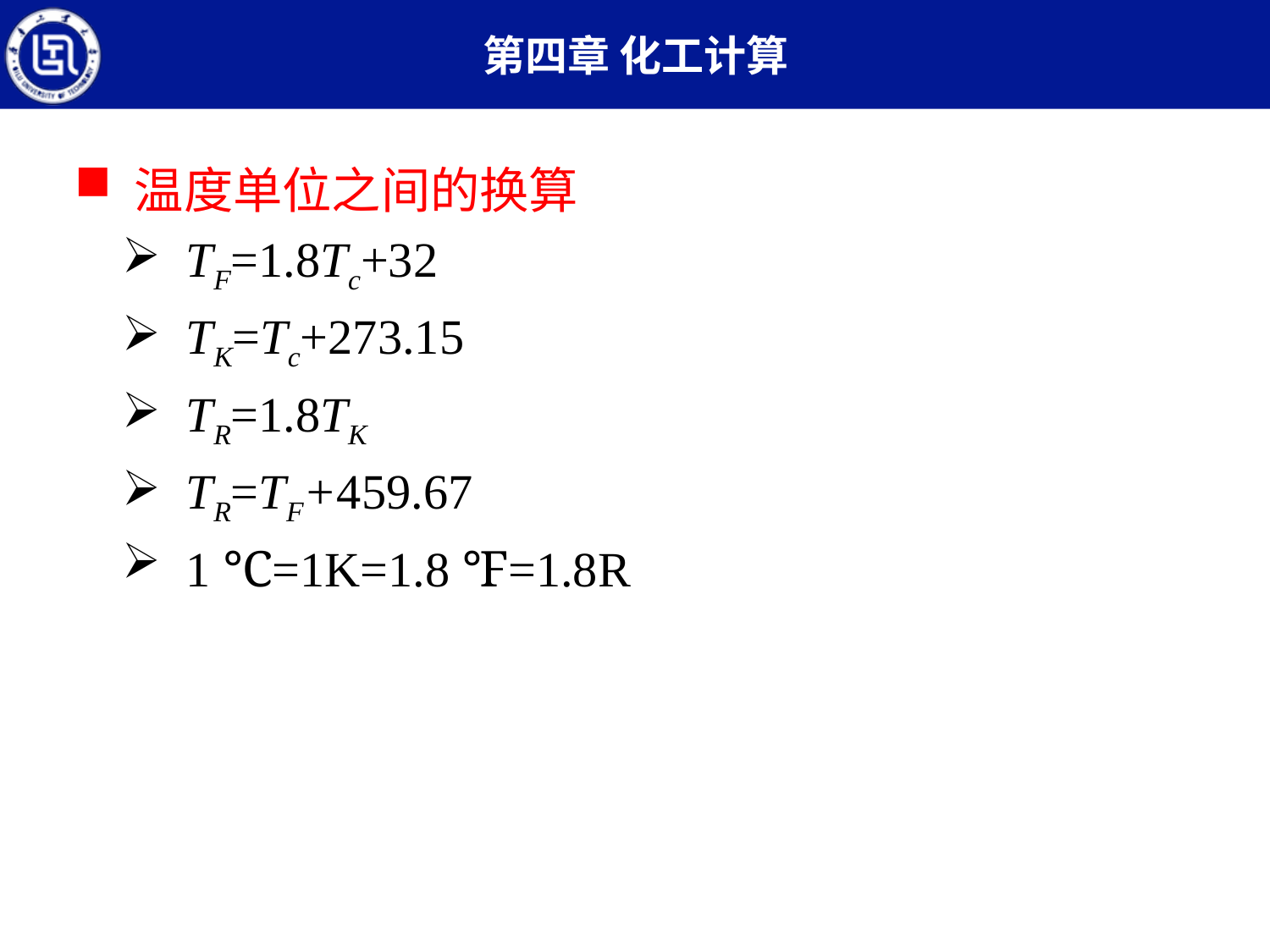

温度单位之间的换算
TF=1.8Tc+32
TK=Tc+273.15
TR=1.8TK
TR=TF+459.67
1 ℃=1K=1.8 ℉=1.8R